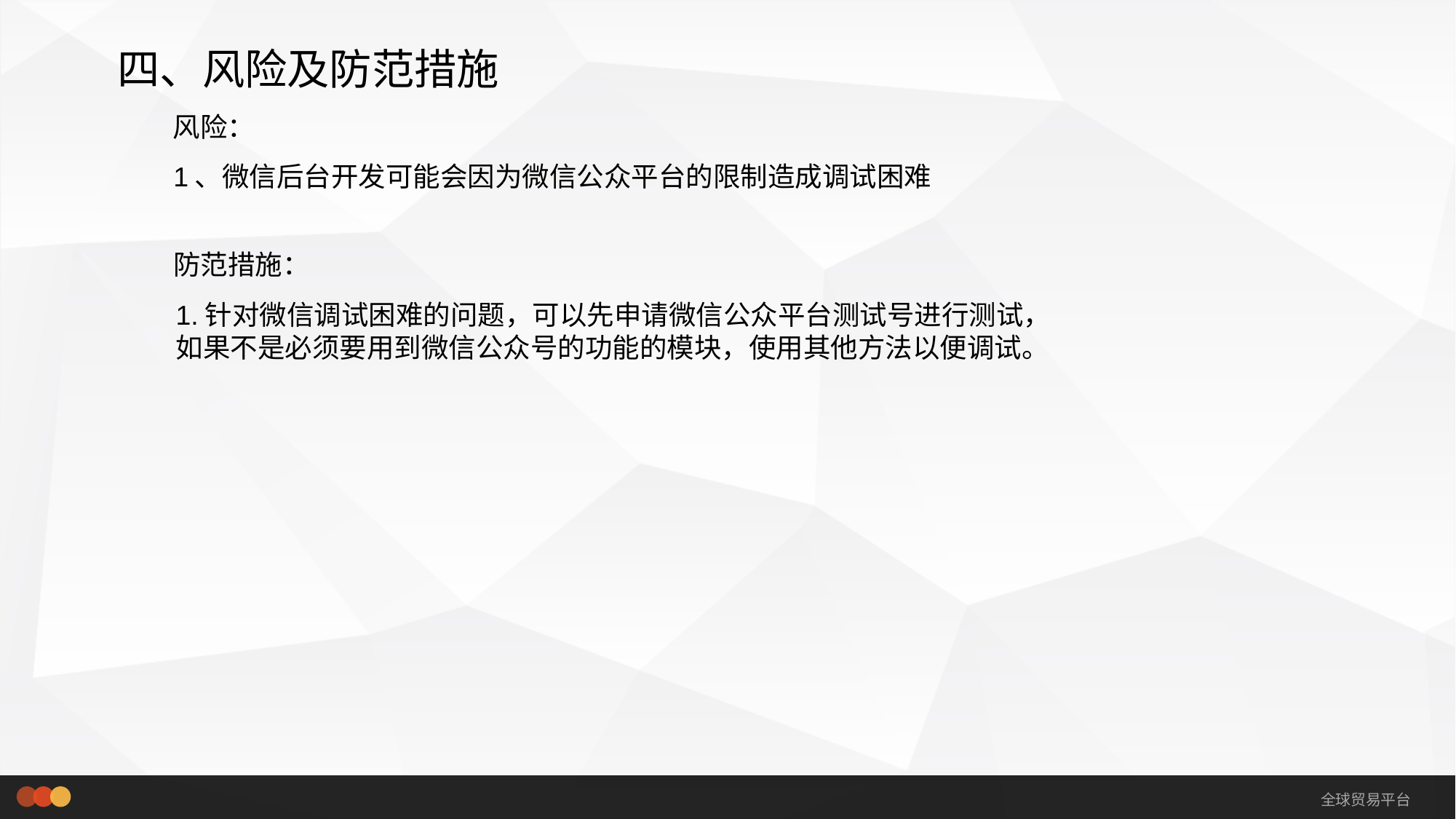

# 四、风险及防范措施
风险：
1、微信后台开发可能会因为微信公众平台的限制造成调试困难
防范措施：
1.针对微信调试困难的问题，可以先申请微信公众平台测试号进行测试，
如果不是必须要用到微信公众号的功能的模块，使用其他方法以便调试。